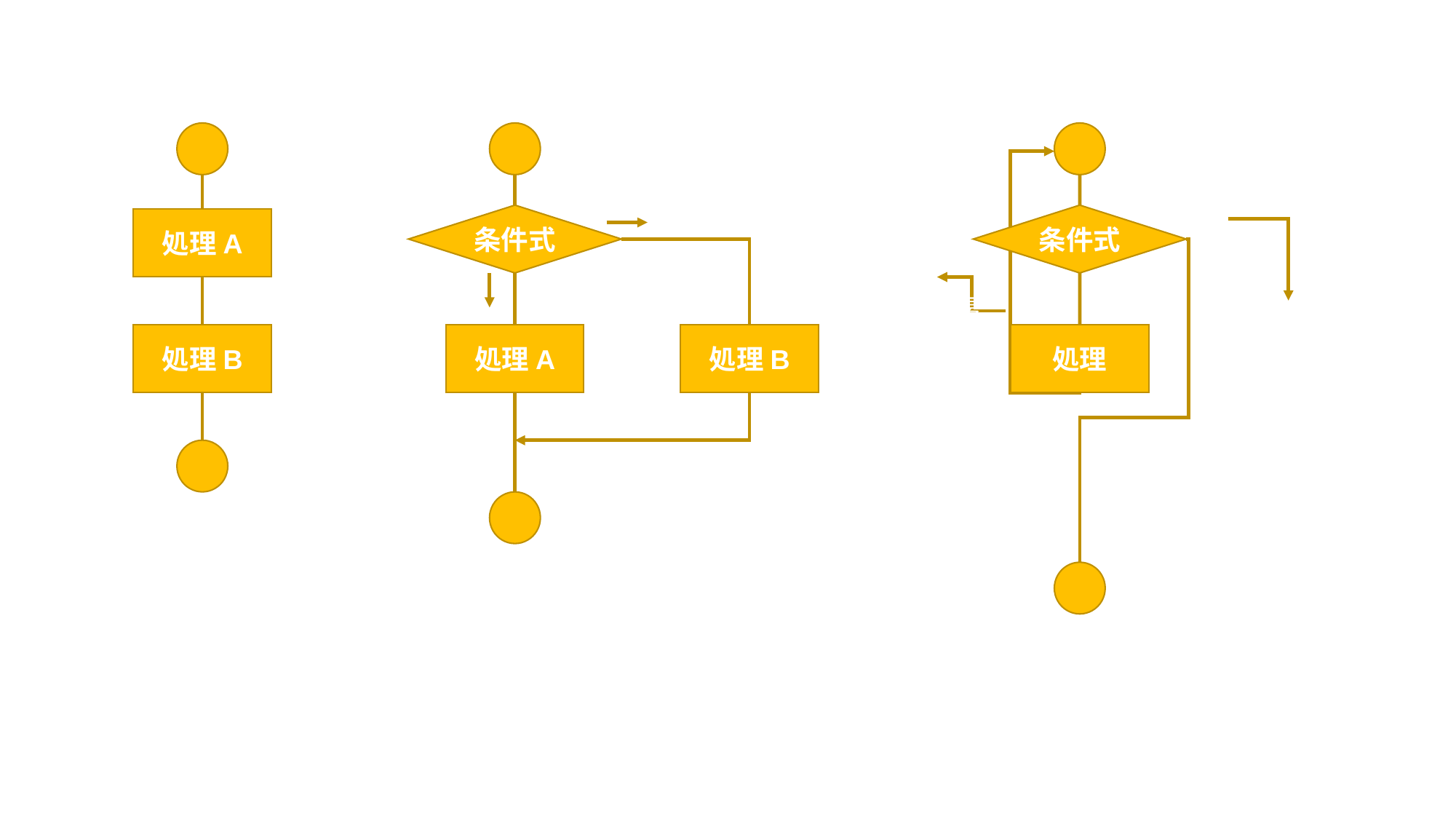

処理A
処理B

条件式
分岐
処理A
処理B

脱出
条件式
反復
処理